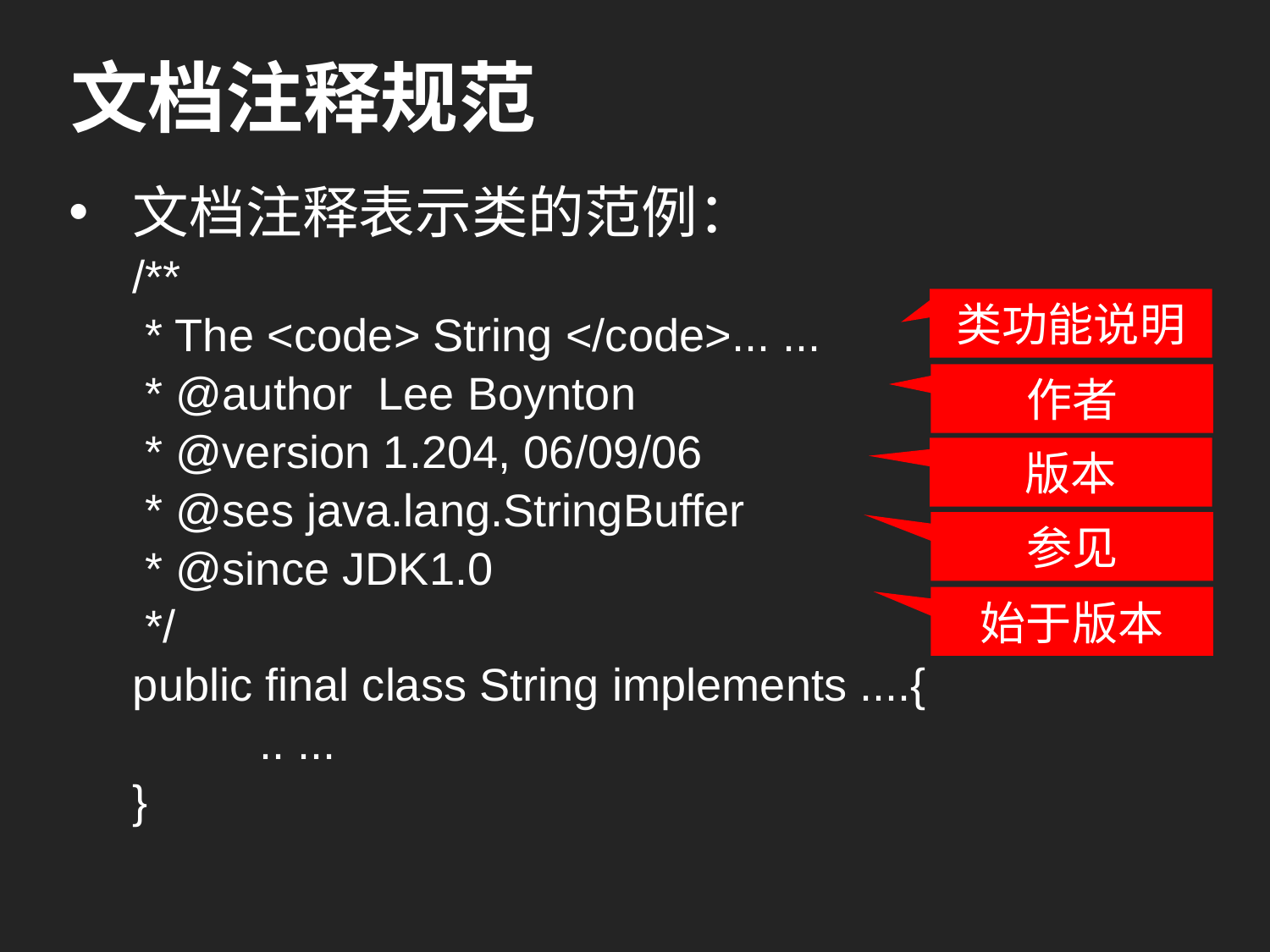

# 文档注释规范
文档注释表示类的范例：
/**
 * The <code> String </code>... ...
 * @author  Lee Boynton
 * @version 1.204, 06/09/06
 * @ses java.lang.StringBuffer
 * @since JDK1.0
 */
public final class String implements ....{
	.. ...
}
类功能说明
作者
版本
参见
始于版本